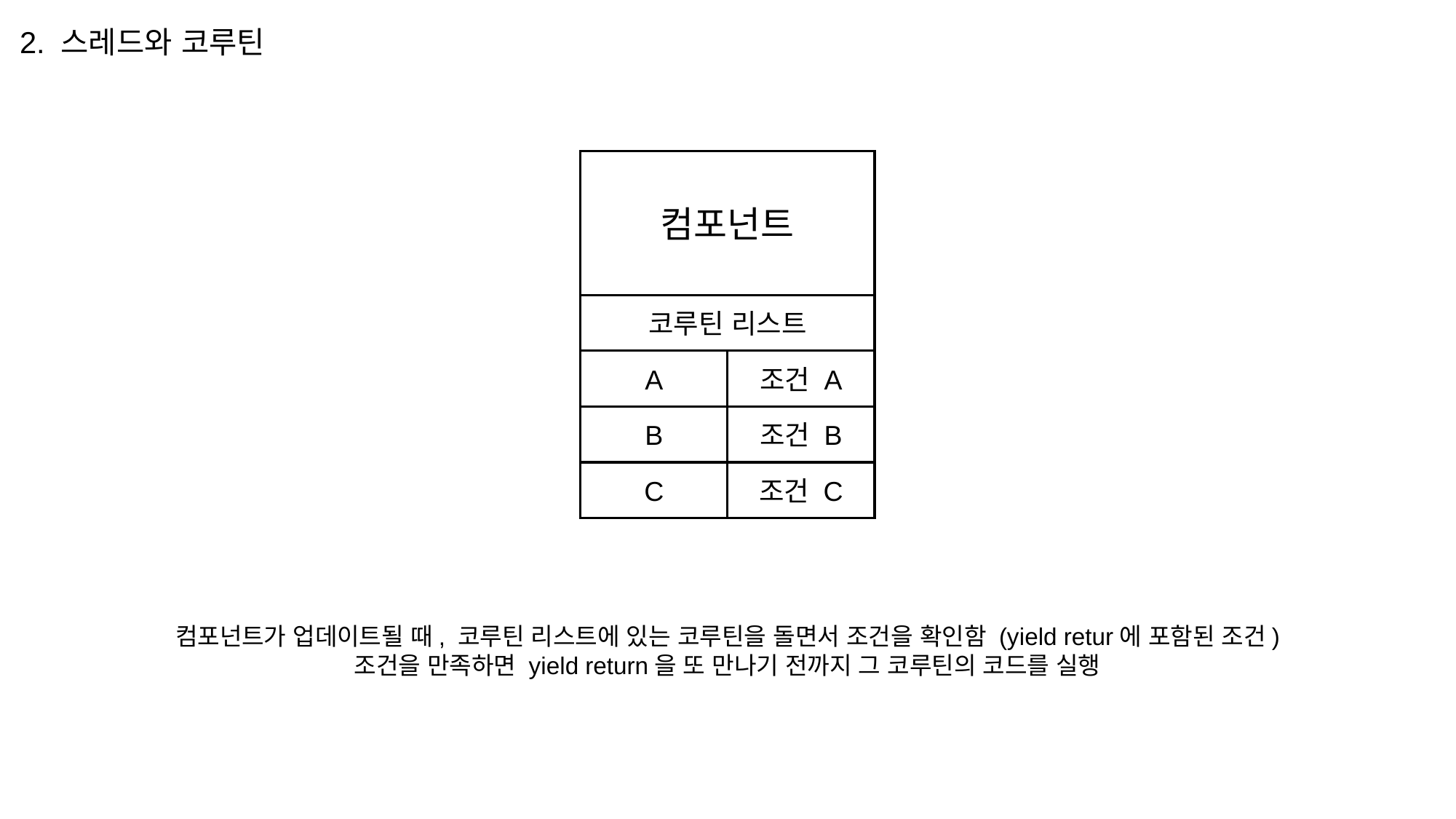

2. 스레드와 코루틴
컴포넌트
코루틴 리스트
A
조건 A
조건 B
B
조건 C
C
컴포넌트가 업데이트될 때, 코루틴 리스트에 있는 코루틴을 돌면서 조건을 확인함 (yield retur에 포함된 조건)
조건을 만족하면 yield return을 또 만나기 전까지 그 코루틴의 코드를 실행